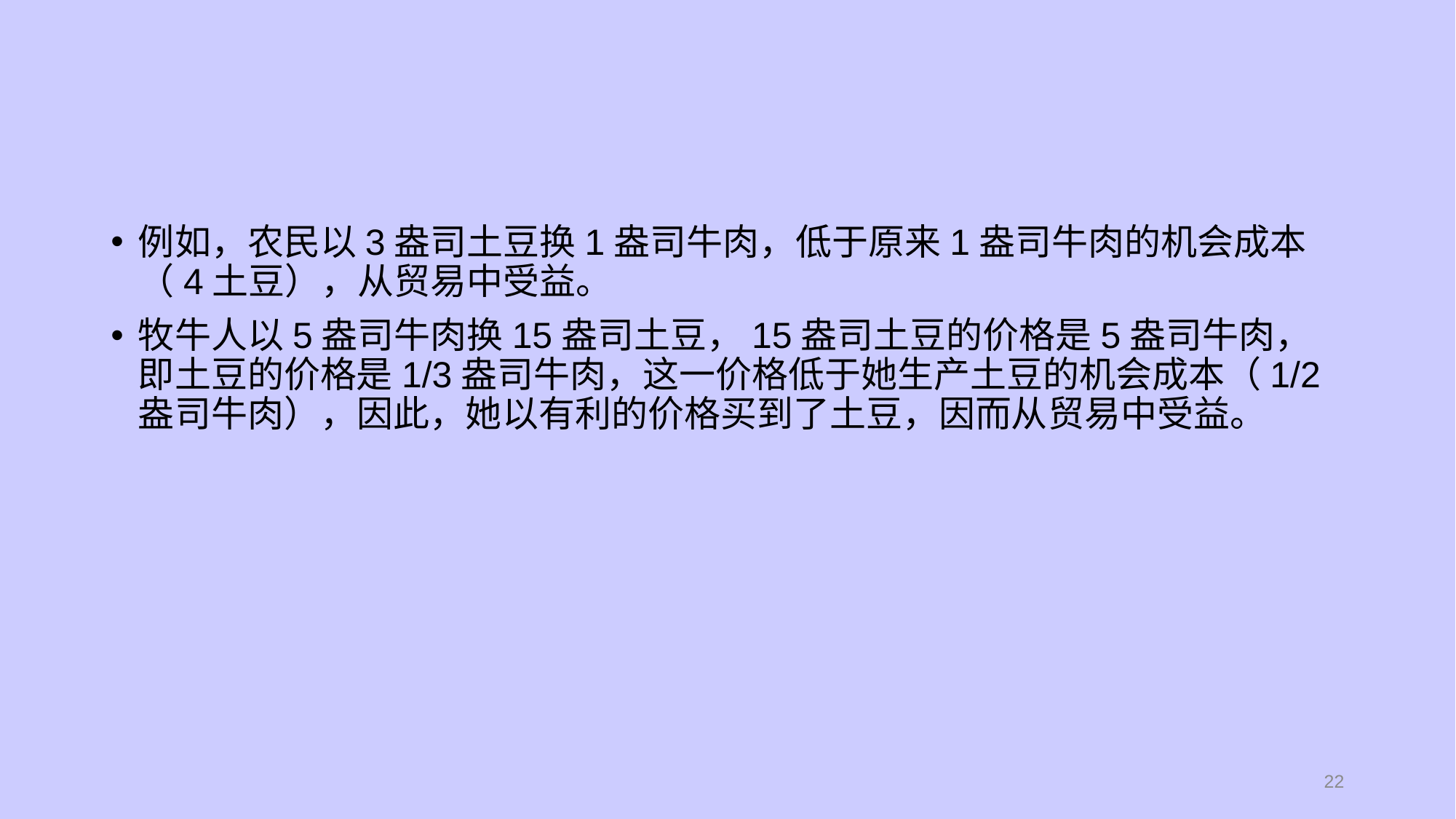

#
例如，农民以3盎司土豆换1盎司牛肉，低于原来1盎司牛肉的机会成本（4土豆），从贸易中受益。
牧牛人以5盎司牛肉换15盎司土豆，15盎司土豆的价格是5盎司牛肉，即土豆的价格是1/3盎司牛肉，这一价格低于她生产土豆的机会成本（1/2盎司牛肉），因此，她以有利的价格买到了土豆，因而从贸易中受益。

22